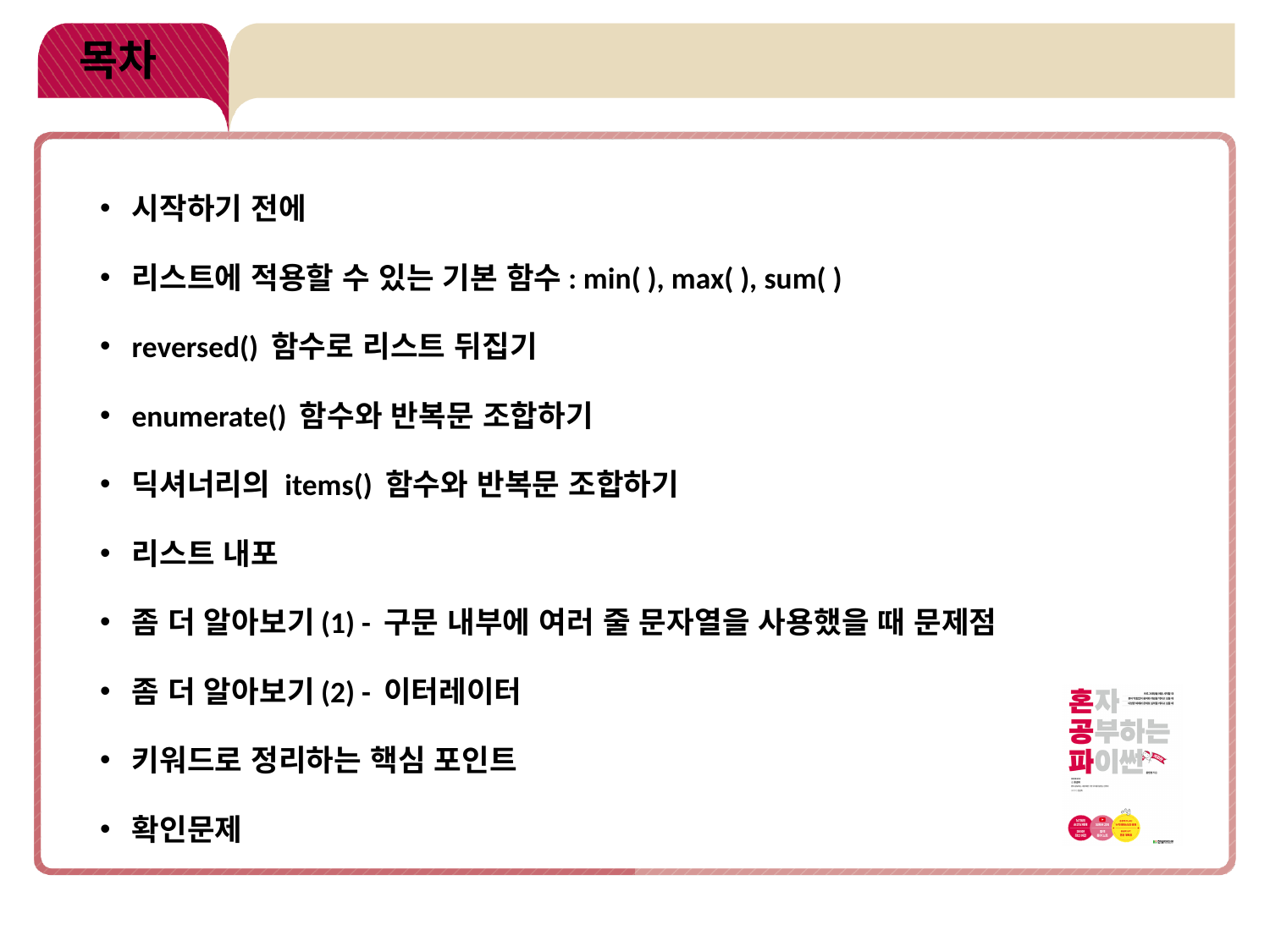

# 목차
시작하기 전에
리스트에 적용할 수 있는 기본 함수: min( ), max( ), sum( )
reversed() 함수로 리스트 뒤집기
enumerate() 함수와 반복문 조합하기
딕셔너리의 items() 함수와 반복문 조합하기
리스트 내포
좀 더 알아보기(1) - 구문 내부에 여러 줄 문자열을 사용했을 때 문제점
좀 더 알아보기(2) - 이터레이터
키워드로 정리하는 핵심 포인트
확인문제